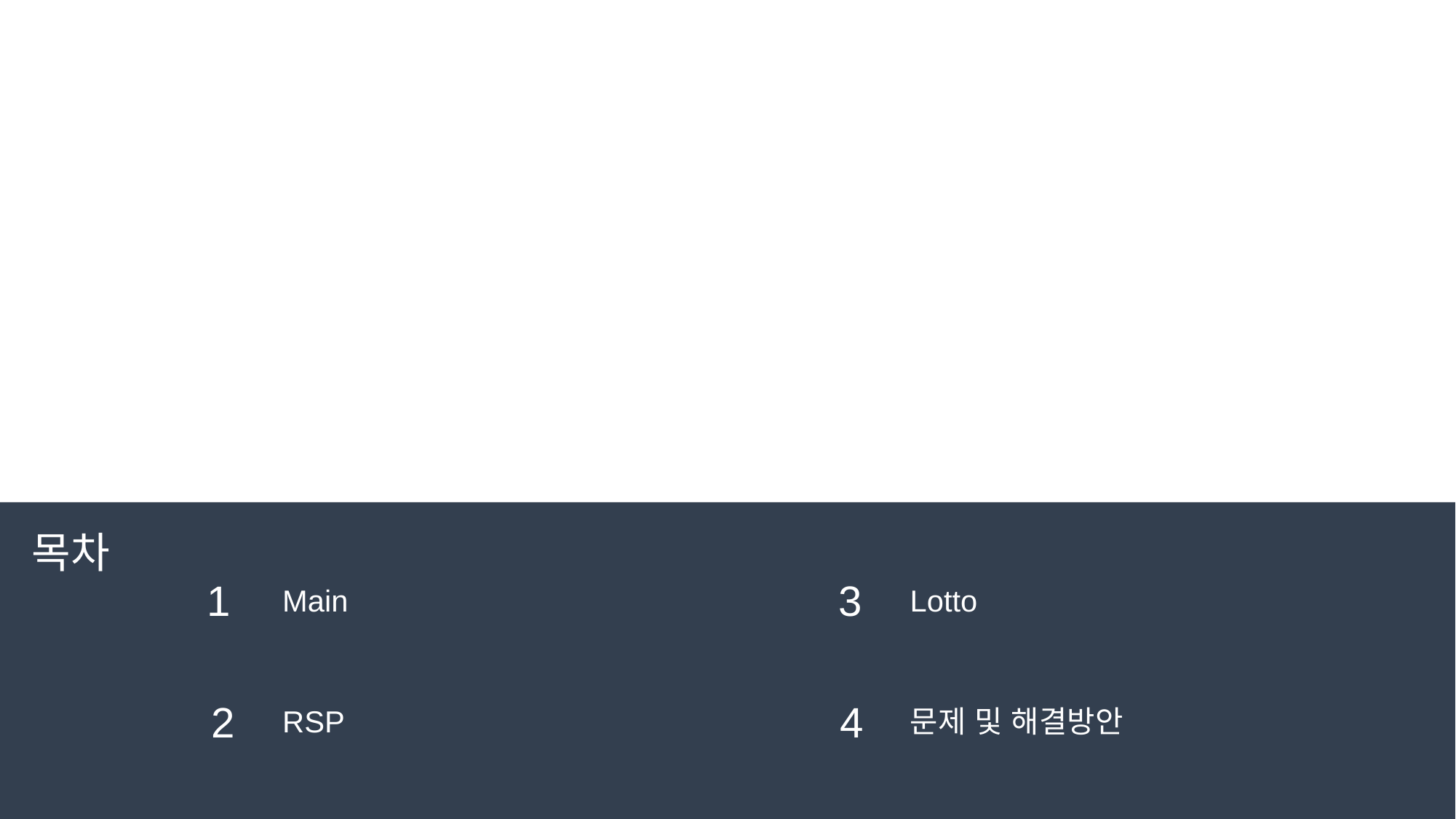

목차
1
Main
3
Lotto
2
RSP
4
문제 및 해결방안